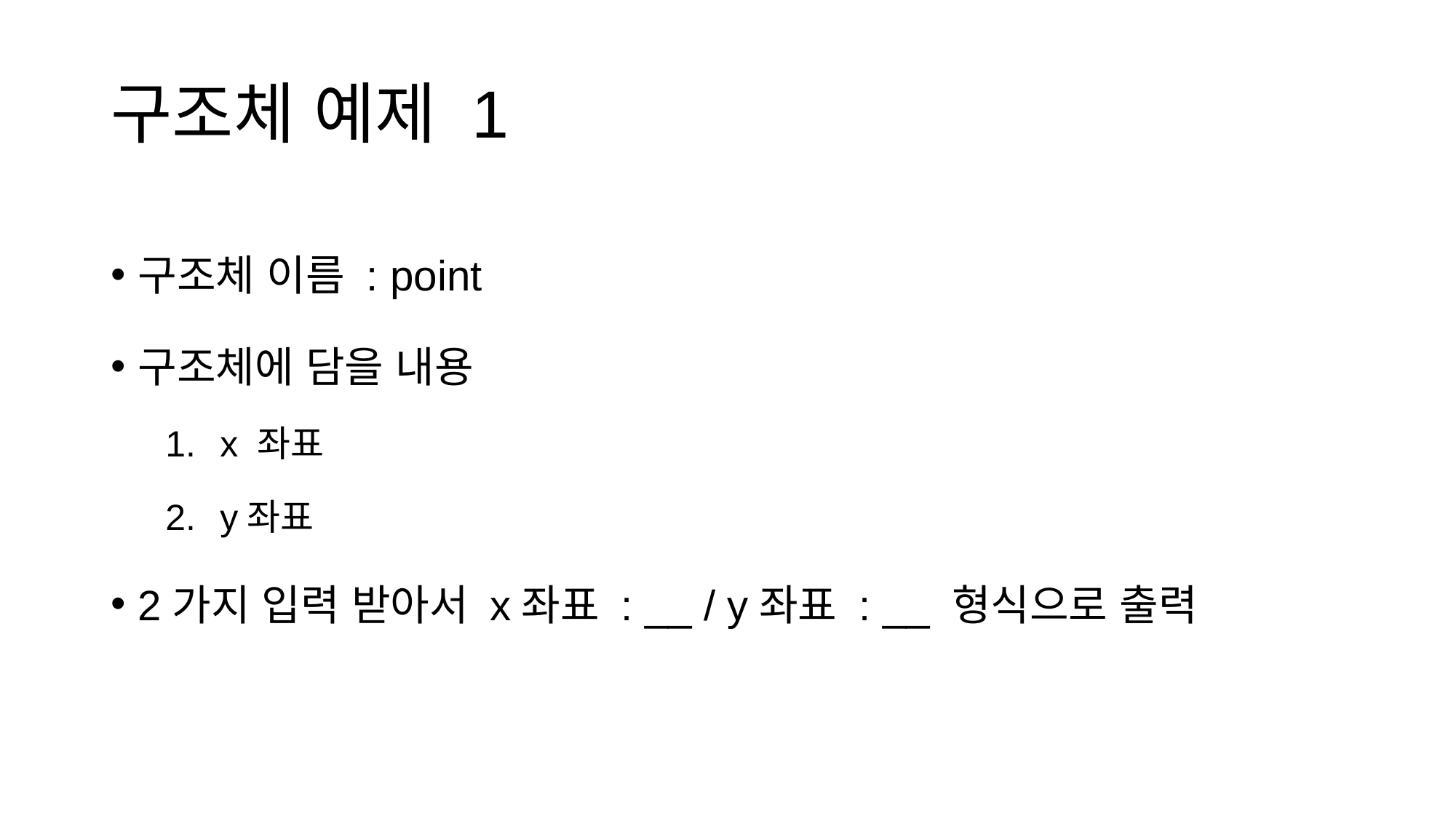

# 구조체 예제 1
구조체 이름 : point
구조체에 담을 내용
x 좌표
y좌표
2가지 입력 받아서 x좌표 : __ / y좌표 : __ 형식으로 출력